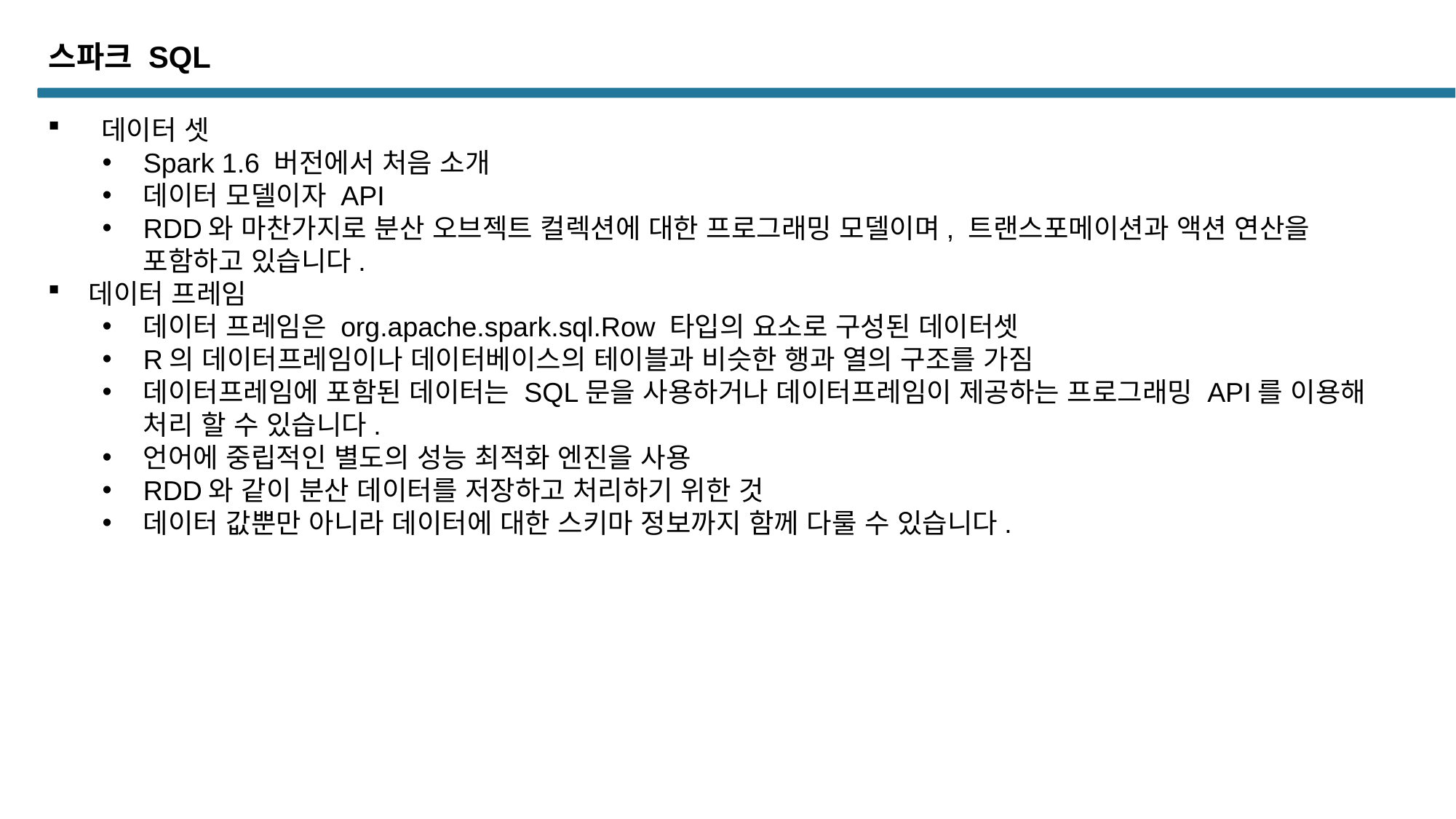

스파크 SQL
 데이터 셋
Spark 1.6 버전에서 처음 소개
데이터 모델이자 API
RDD와 마찬가지로 분산 오브젝트 컬렉션에 대한 프로그래밍 모델이며, 트랜스포메이션과 액션 연산을 포함하고 있습니다.
데이터 프레임
데이터 프레임은 org.apache.spark.sql.Row 타입의 요소로 구성된 데이터셋
R의 데이터프레임이나 데이터베이스의 테이블과 비슷한 행과 열의 구조를 가짐
데이터프레임에 포함된 데이터는 SQL문을 사용하거나 데이터프레임이 제공하는 프로그래밍 API를 이용해 처리 할 수 있습니다.
언어에 중립적인 별도의 성능 최적화 엔진을 사용
RDD와 같이 분산 데이터를 저장하고 처리하기 위한 것
데이터 값뿐만 아니라 데이터에 대한 스키마 정보까지 함께 다룰 수 있습니다.